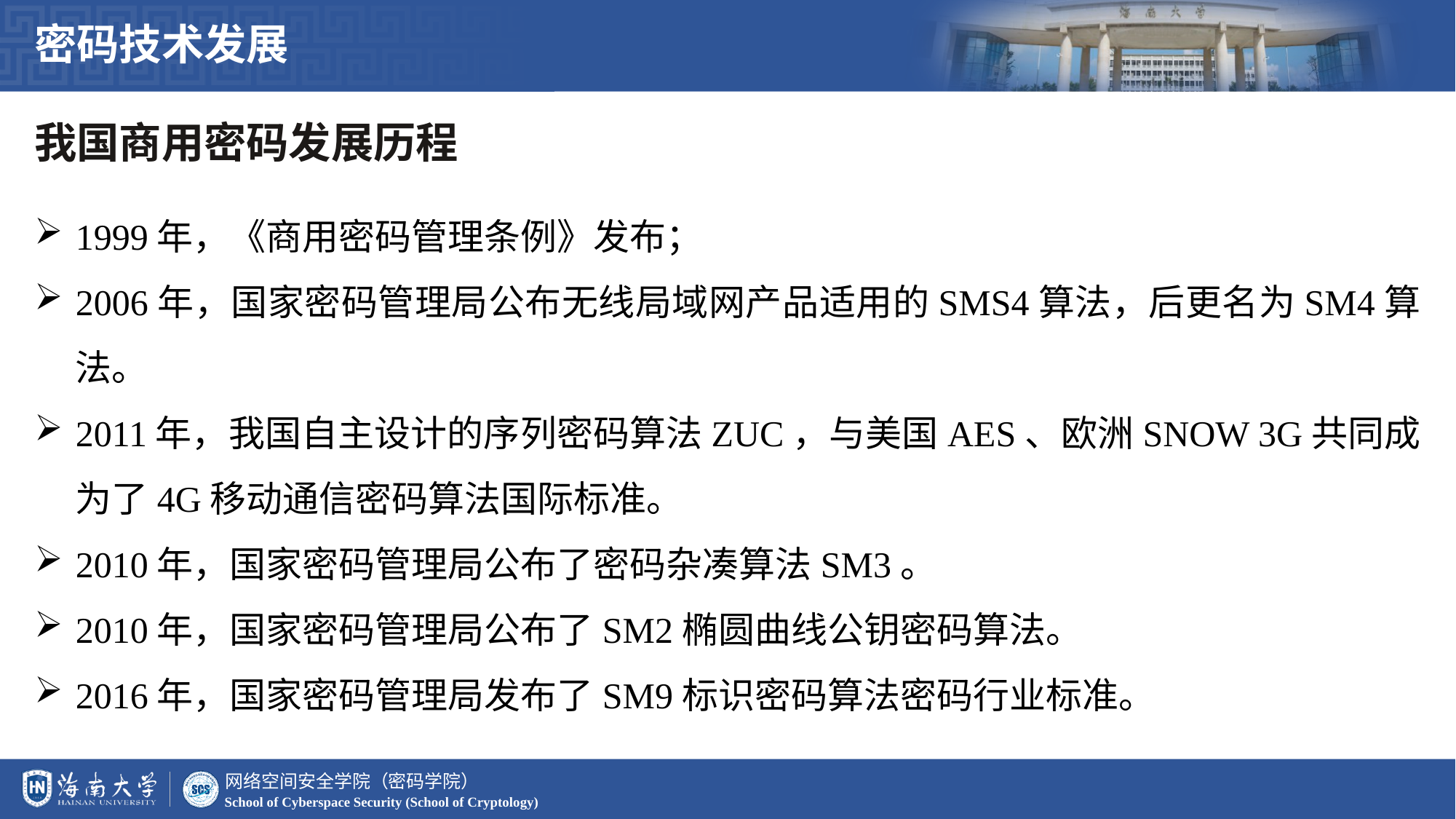

密码技术发展
我国商用密码发展历程
1999年，《商用密码管理条例》发布；
2006年，国家密码管理局公布无线局域网产品适用的SMS4算法，后更名为SM4算法。
2011年，我国自主设计的序列密码算法ZUC，与美国AES、欧洲SNOW 3G共同成为了4G移动通信密码算法国际标准。
2010年，国家密码管理局公布了密码杂凑算法SM3。
2010年，国家密码管理局公布了SM2椭圆曲线公钥密码算法。
2016年，国家密码管理局发布了SM9标识密码算法密码行业标准。
51